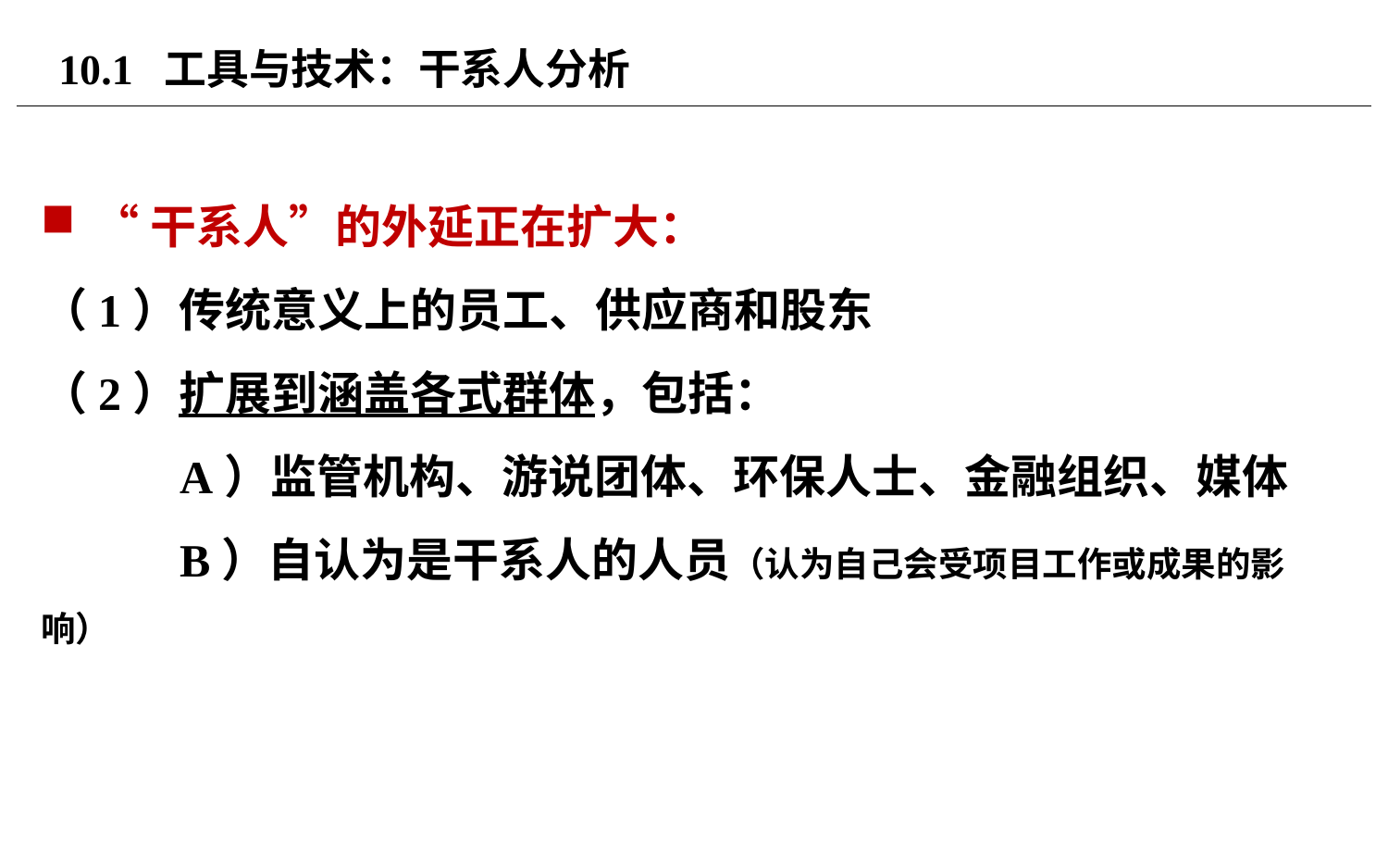

# 10.1  工具与技术：干系人分析
“干系人”的外延正在扩大：
（1）传统意义上的员工、供应商和股东
（2）扩展到涵盖各式群体，包括：
	A）监管机构、游说团体、环保人士、金融组织、媒体
	B）自认为是干系人的人员（认为自己会受项目工作或成果的影响）